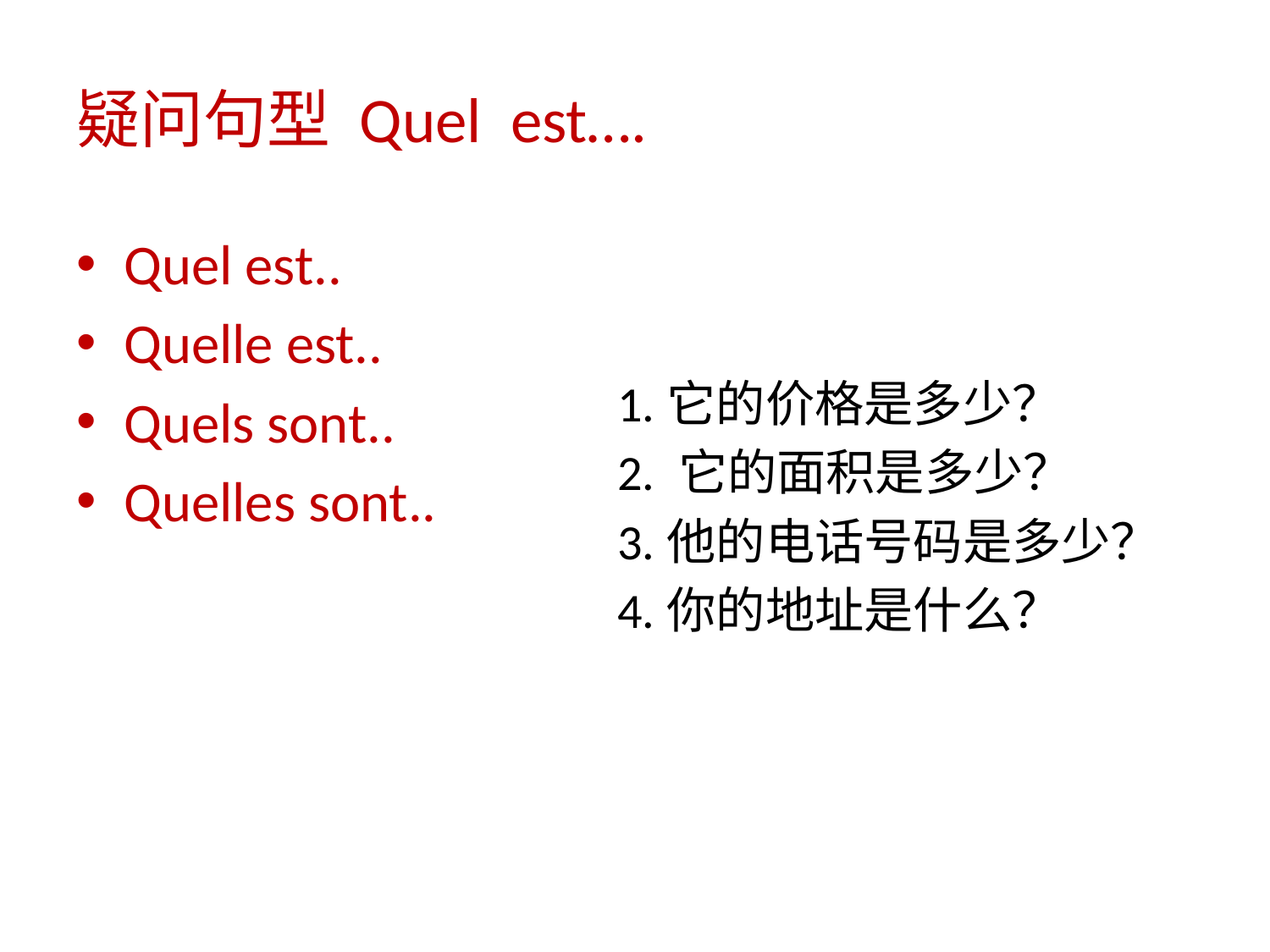

# 疑问句型 Quel  est….
Quel est..
Quelle est..
Quels sont..
Quelles sont..
1.它的价格是多少？
2. 它的面积是多少？
3.他的电话号码是多少？
4.你的地址是什么？